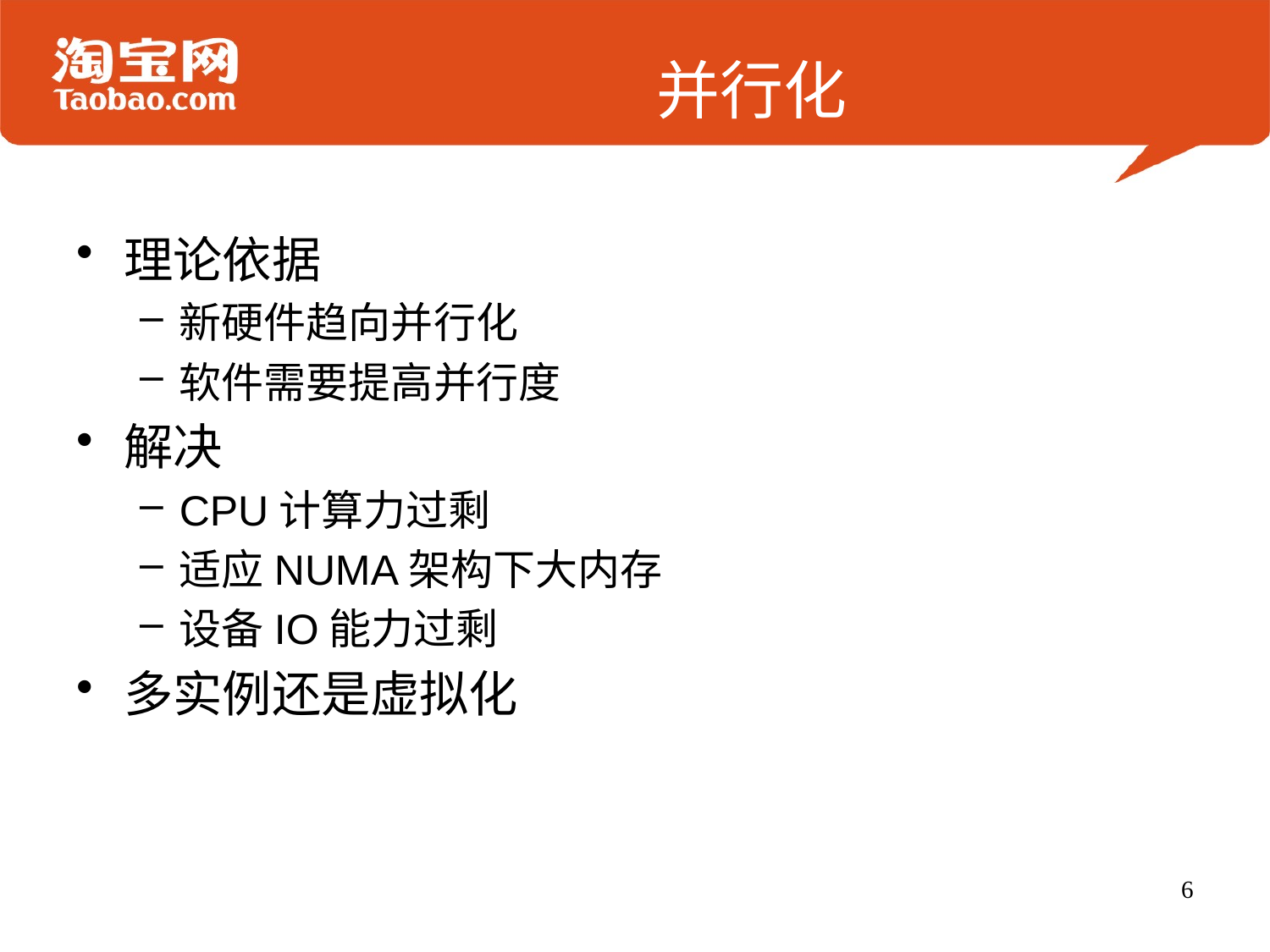

# 并行化
理论依据
新硬件趋向并行化
软件需要提高并行度
解决
CPU计算力过剩
适应NUMA架构下大内存
设备IO能力过剩
多实例还是虚拟化

6